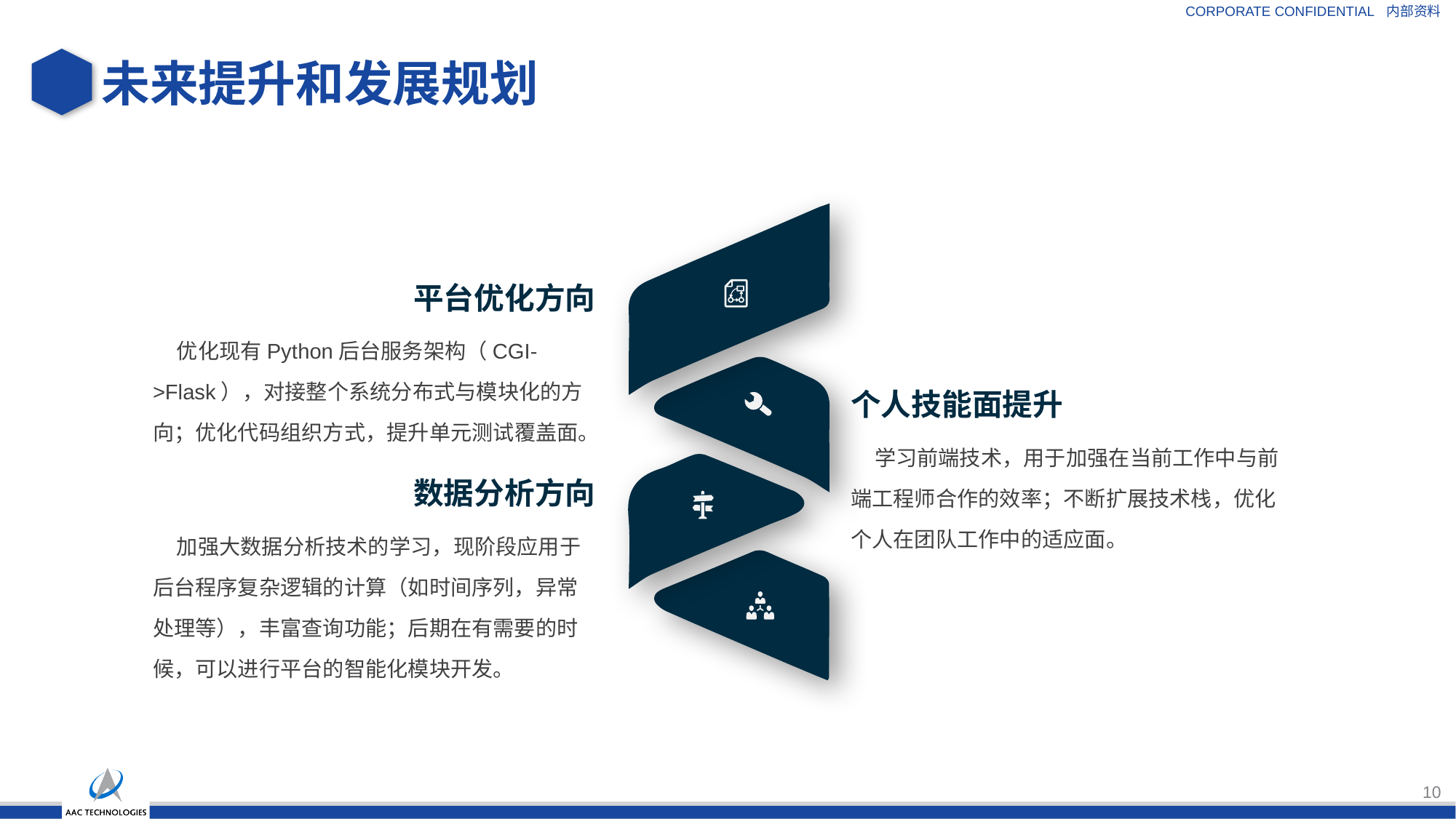

# 未来提升和发展规划

平台优化方向

    优化现有Python后台服务架构（CGI->Flask），对接整个系统分布式与模块化的方向；优化代码组织方式，提升单元测试覆盖面。

个人技能面提升

    学习前端技术，用于加强在当前工作中与前端工程师合作的效率；不断扩展技术栈，优化个人在团队工作中的适应面。

数据分析方向

    加强大数据分析技术的学习，现阶段应用于后台程序复杂逻辑的计算（如时间序列，异常处理等），丰富查询功能；后期在有需要的时候，可以进行平台的智能化模块开发。

10